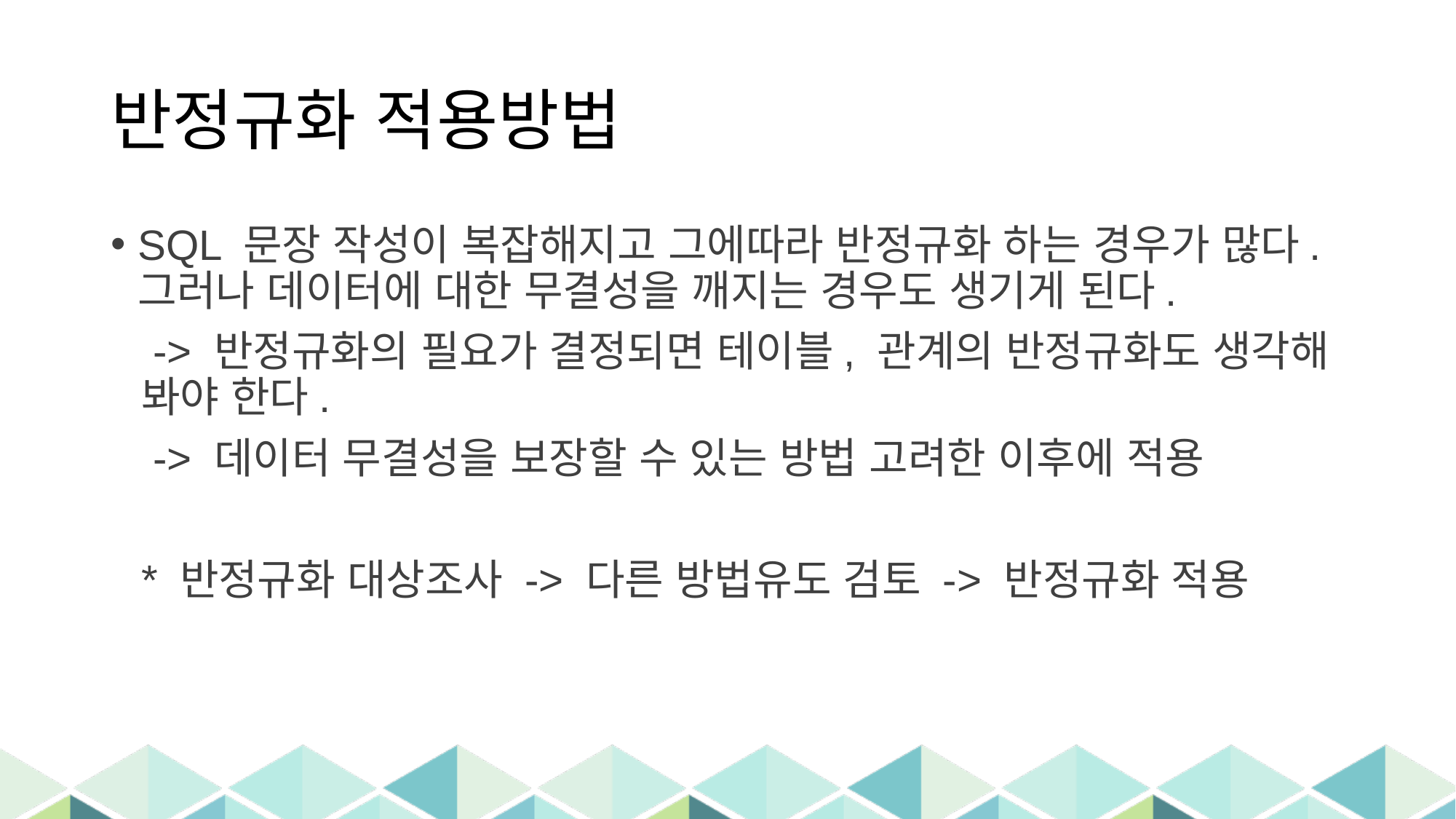

# 반정규화 적용방법
SQL 문장 작성이 복잡해지고 그에따라 반정규화 하는 경우가 많다. 그러나 데이터에 대한 무결성을 깨지는 경우도 생기게 된다.
 -> 반정규화의 필요가 결정되면 테이블, 관계의 반정규화도 생각해 봐야 한다.
 -> 데이터 무결성을 보장할 수 있는 방법 고려한 이후에 적용

* 반정규화 대상조사 -> 다른 방법유도 검토 -> 반정규화 적용